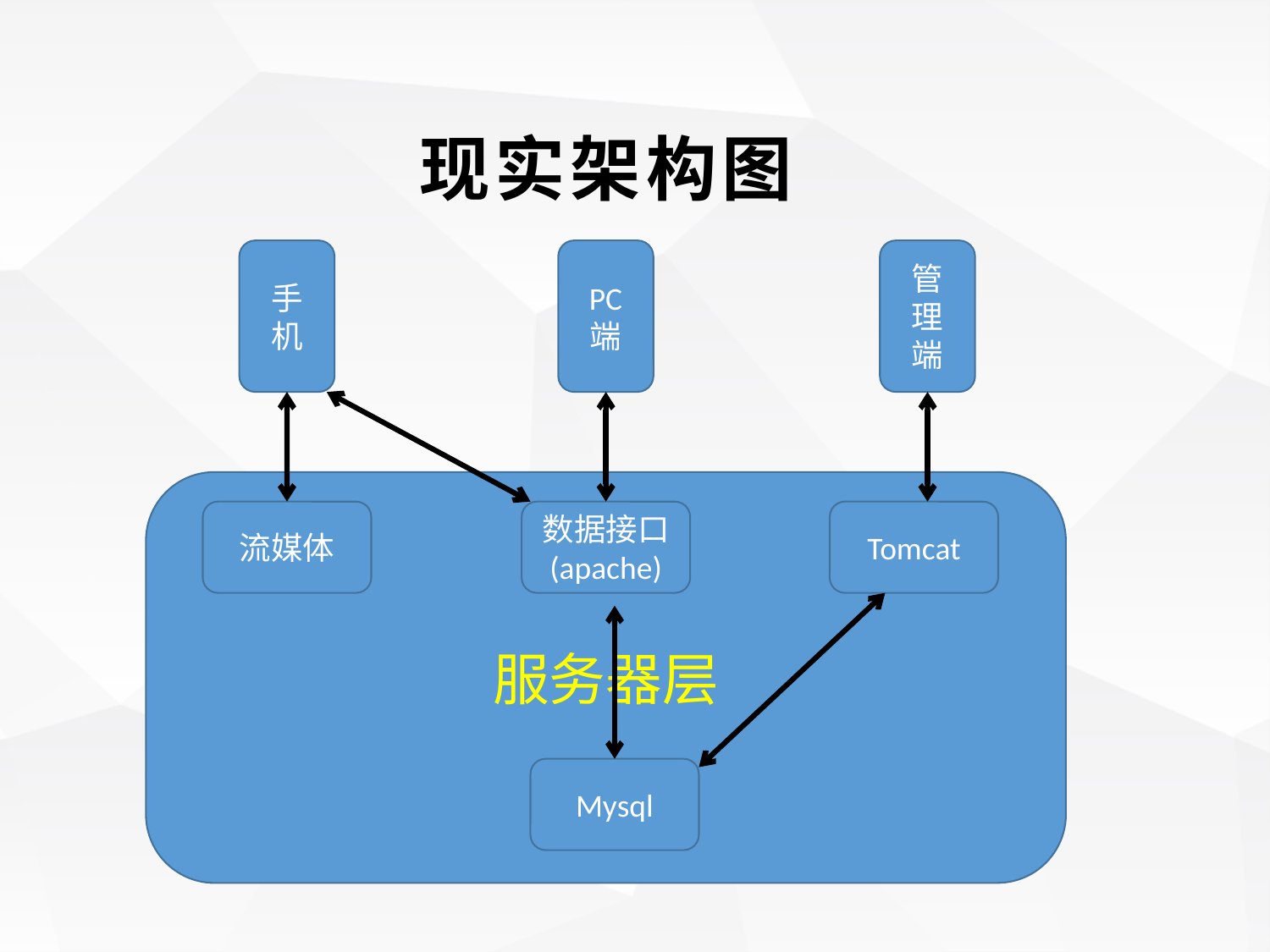

现实架构图
管理端
手机
PC
端
服务器层
流媒体
数据接口
(apache)
Tomcat
Mysql